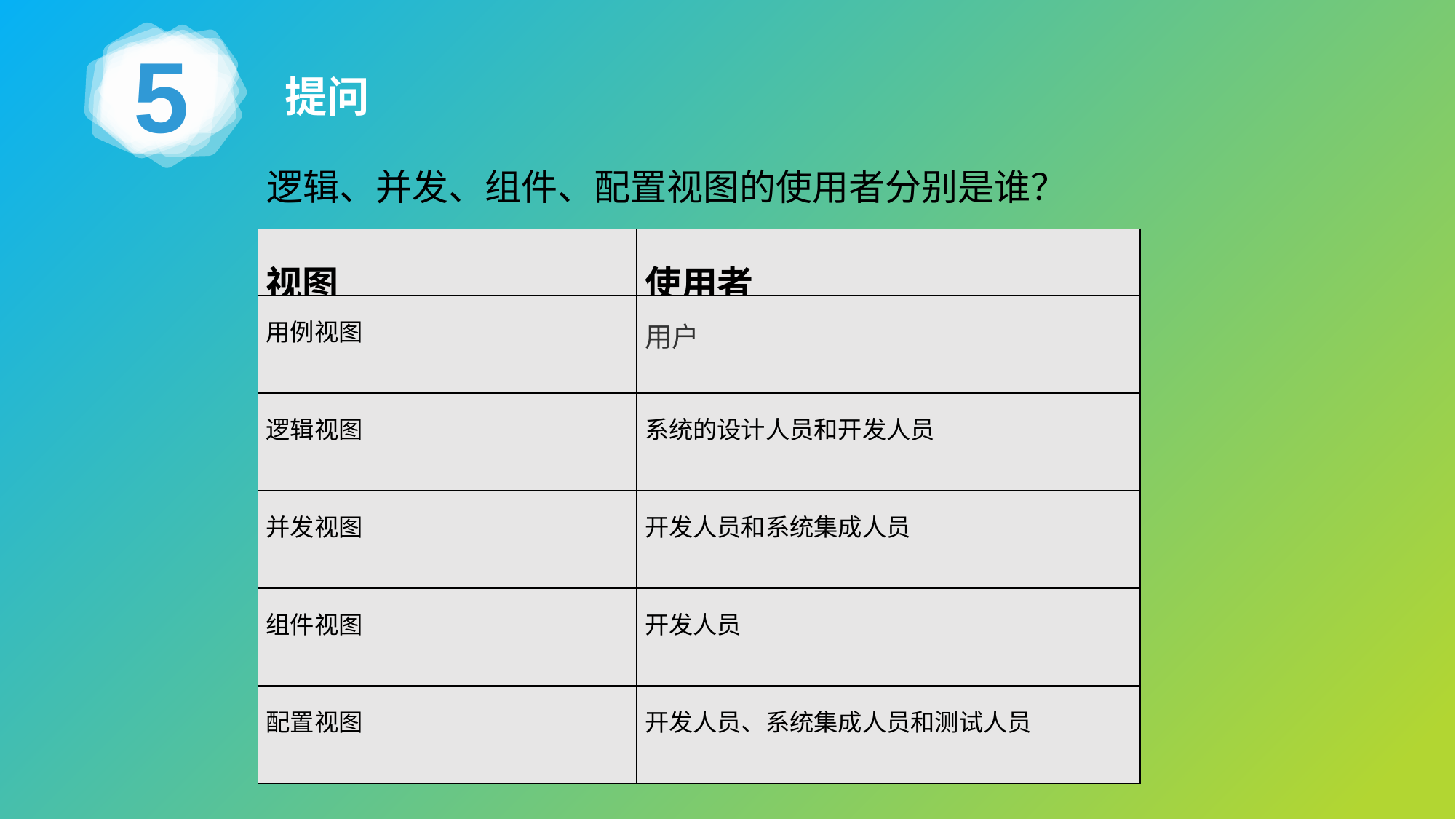

5

提问
逻辑、并发、组件、配置视图的使用者分别是谁？
| 视图 | 使用者 |
| --- | --- |
| 用例视图 | 用户 |
| 逻辑视图 | 系统的设计人员和开发人员 |
| 并发视图 | 开发人员和系统集成人员 |
| 组件视图 | 开发人员 |
| 配置视图 | 开发人员、系统集成人员和测试人员 |